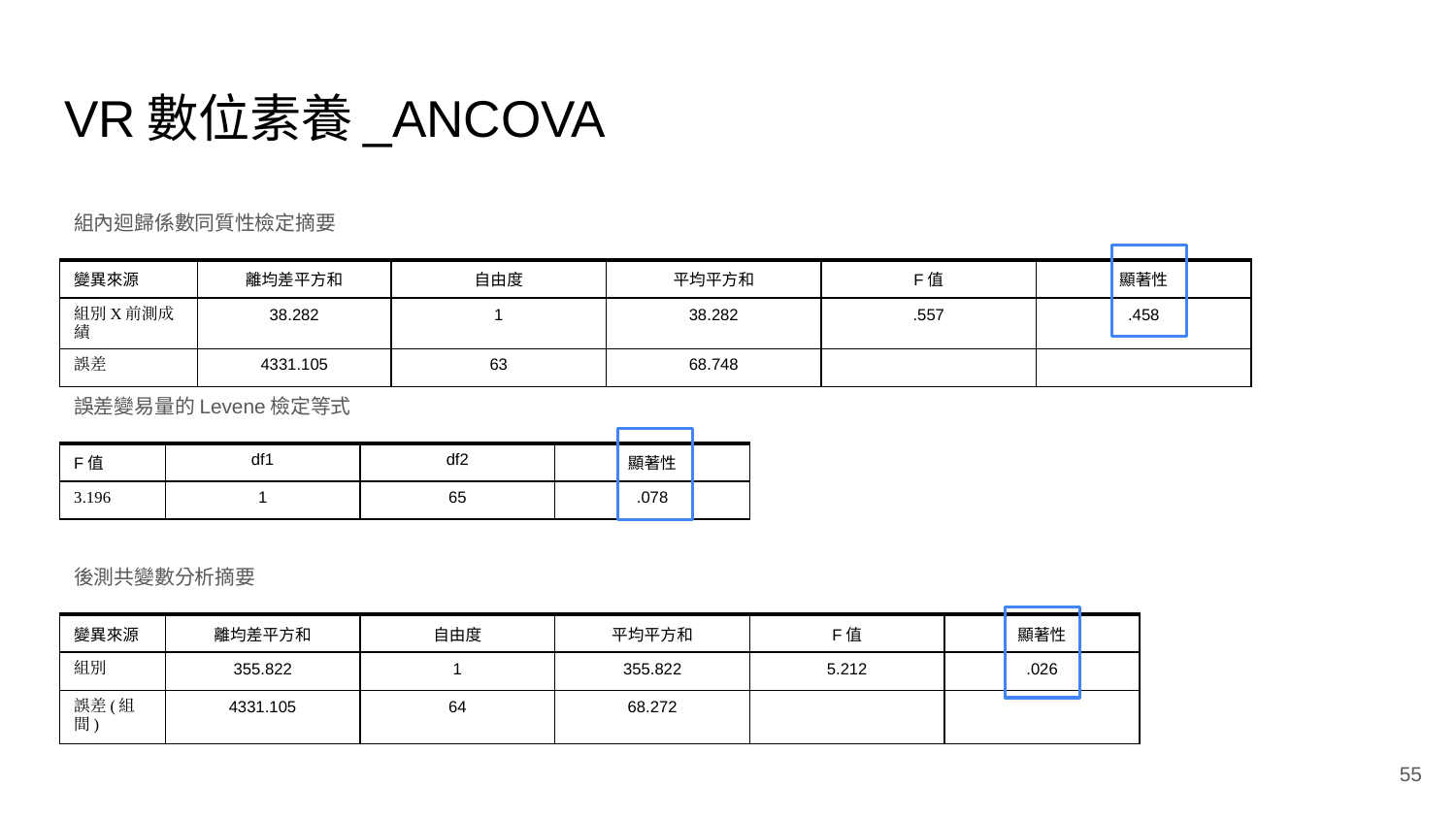

# VR數位素養_ANCOVA
組內迴歸係數同質性檢定摘要

| 變異來源 | 離均差平方和 | 自由度 | 平均平方和 | F值 | 顯著性 |
| --- | --- | --- | --- | --- | --- |
| 組別X前測成績 | 38.282 | 1 | 38.282 | .557 | .458 |
| 誤差 | 4331.105 | 63 | 68.748 |  |  |
誤差變易量的Levene檢定等式

| F值 | df1 | df2 | 顯著性 |
| --- | --- | --- | --- |
| 3.196 | 1 | 65 | .078 |
後測共變數分析摘要

| 變異來源 | 離均差平方和 | 自由度 | 平均平方和 | F值 | 顯著性 |
| --- | --- | --- | --- | --- | --- |
| 組別 | 355.822 | 1 | 355.822 | 5.212 | .026 |
| 誤差(組間) | 4331.105 | 64 | 68.272 |  |  |
55